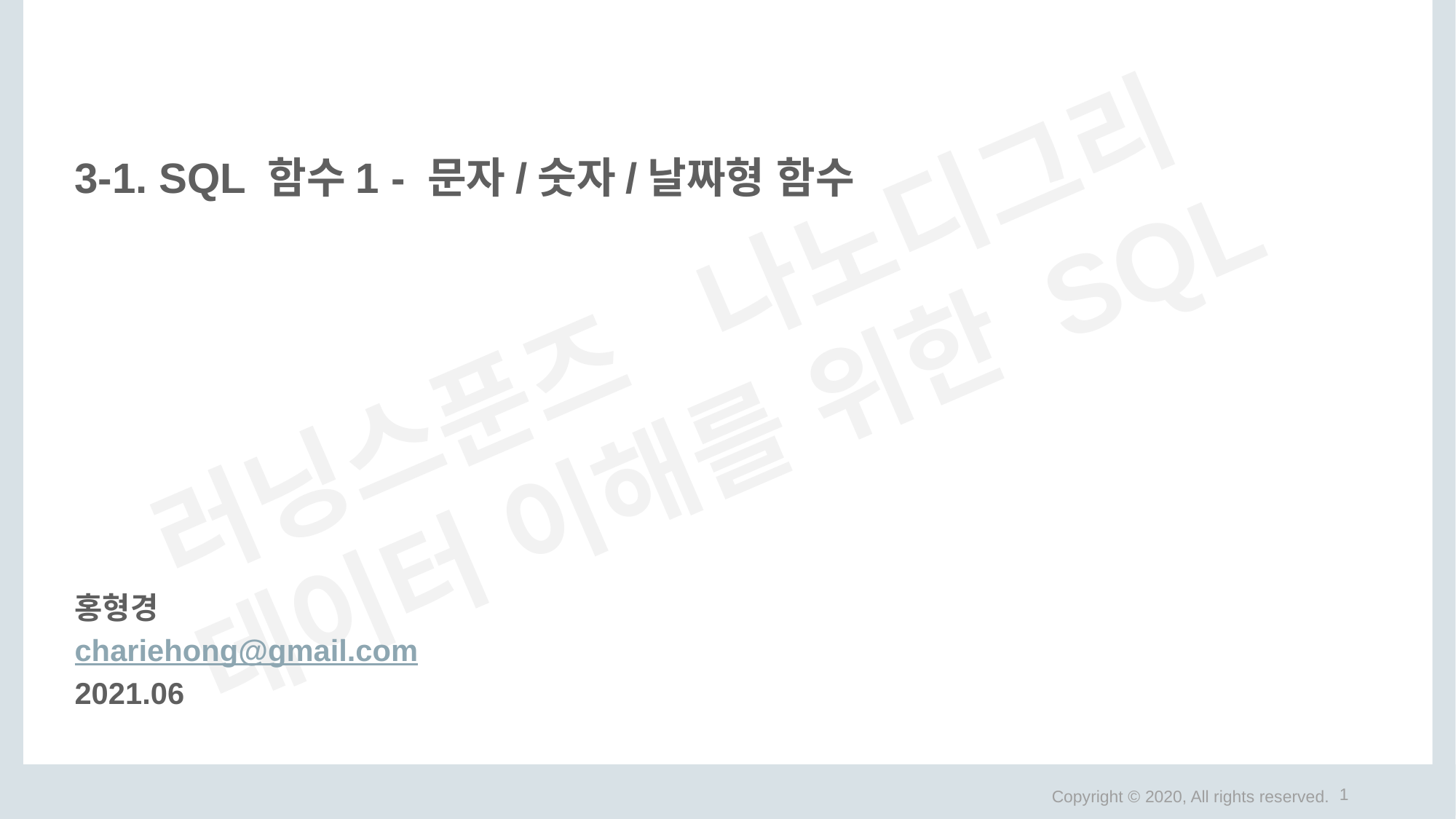

# 3-1. SQL 함수1 - 문자/숫자/날짜형 함수
Rohit Rahi
November 2018
홍형경
chariehong@gmail.com
2021.06